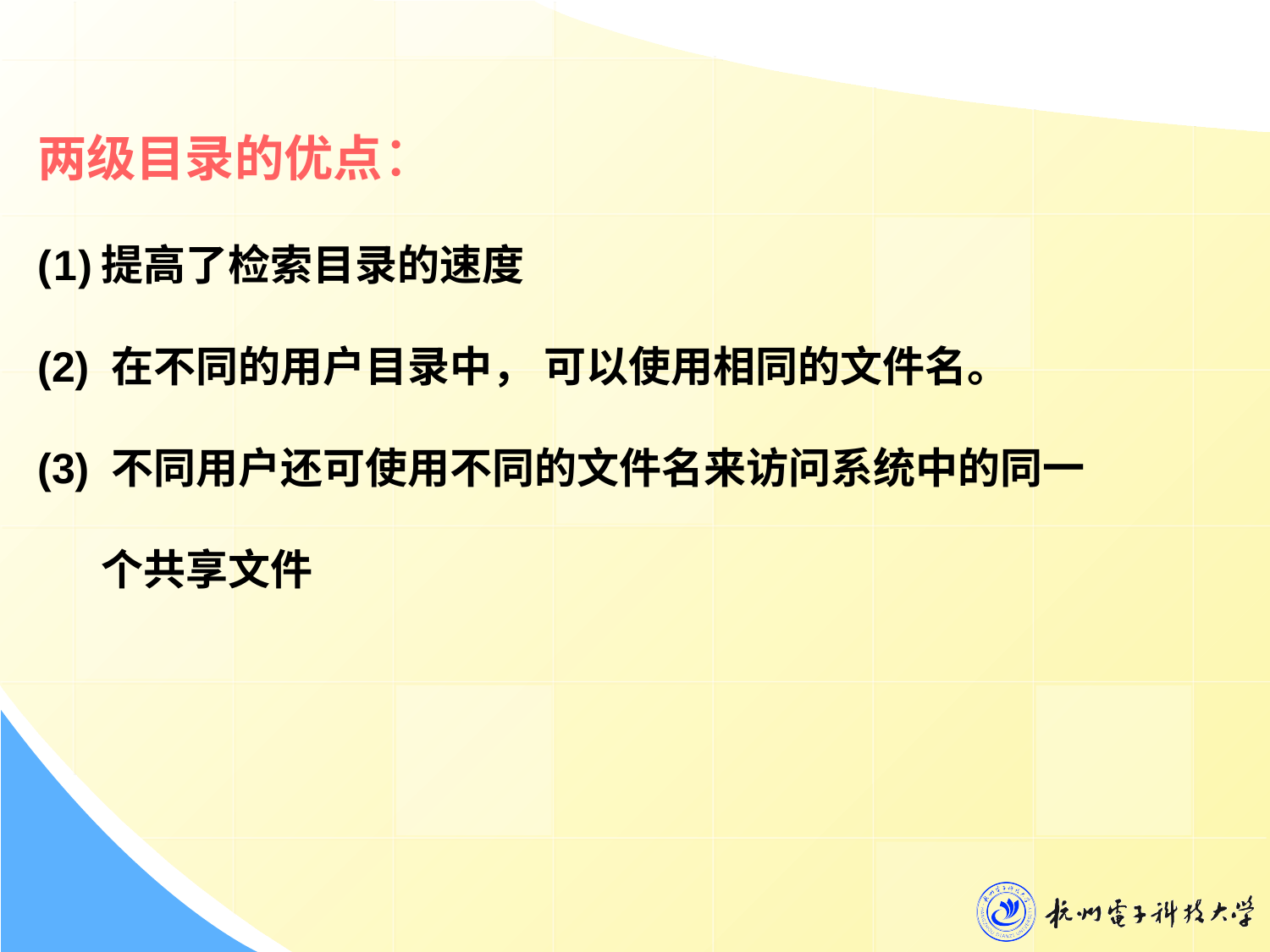

两级目录的优点：
提高了检索目录的速度
(2) 在不同的用户目录中， 可以使用相同的文件名。
(3) 不同用户还可使用不同的文件名来访问系统中的同一个共享文件